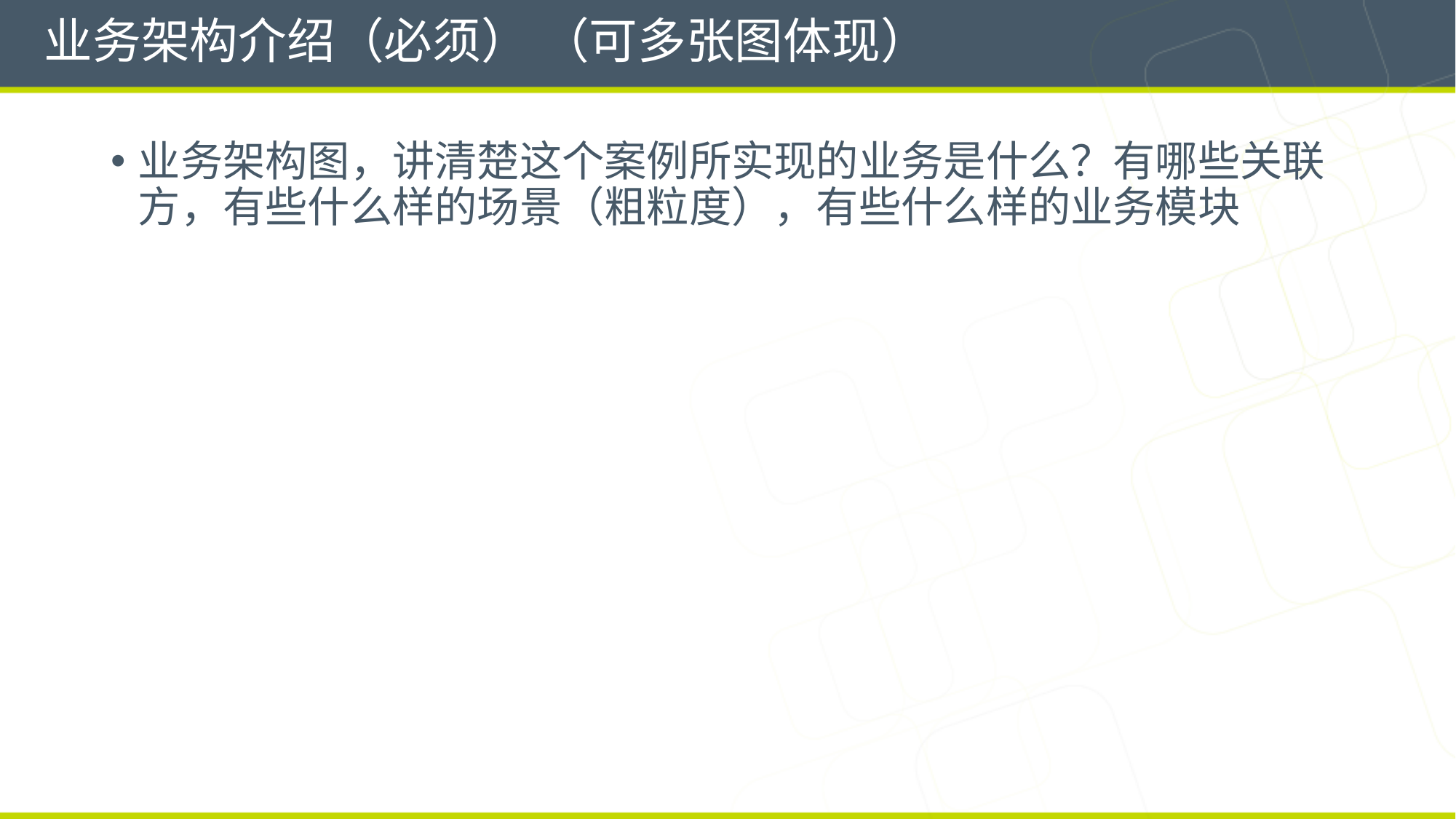

# 业务架构介绍（必须） （可多张图体现）
业务架构图，讲清楚这个案例所实现的业务是什么？有哪些关联方，有些什么样的场景（粗粒度），有些什么样的业务模块